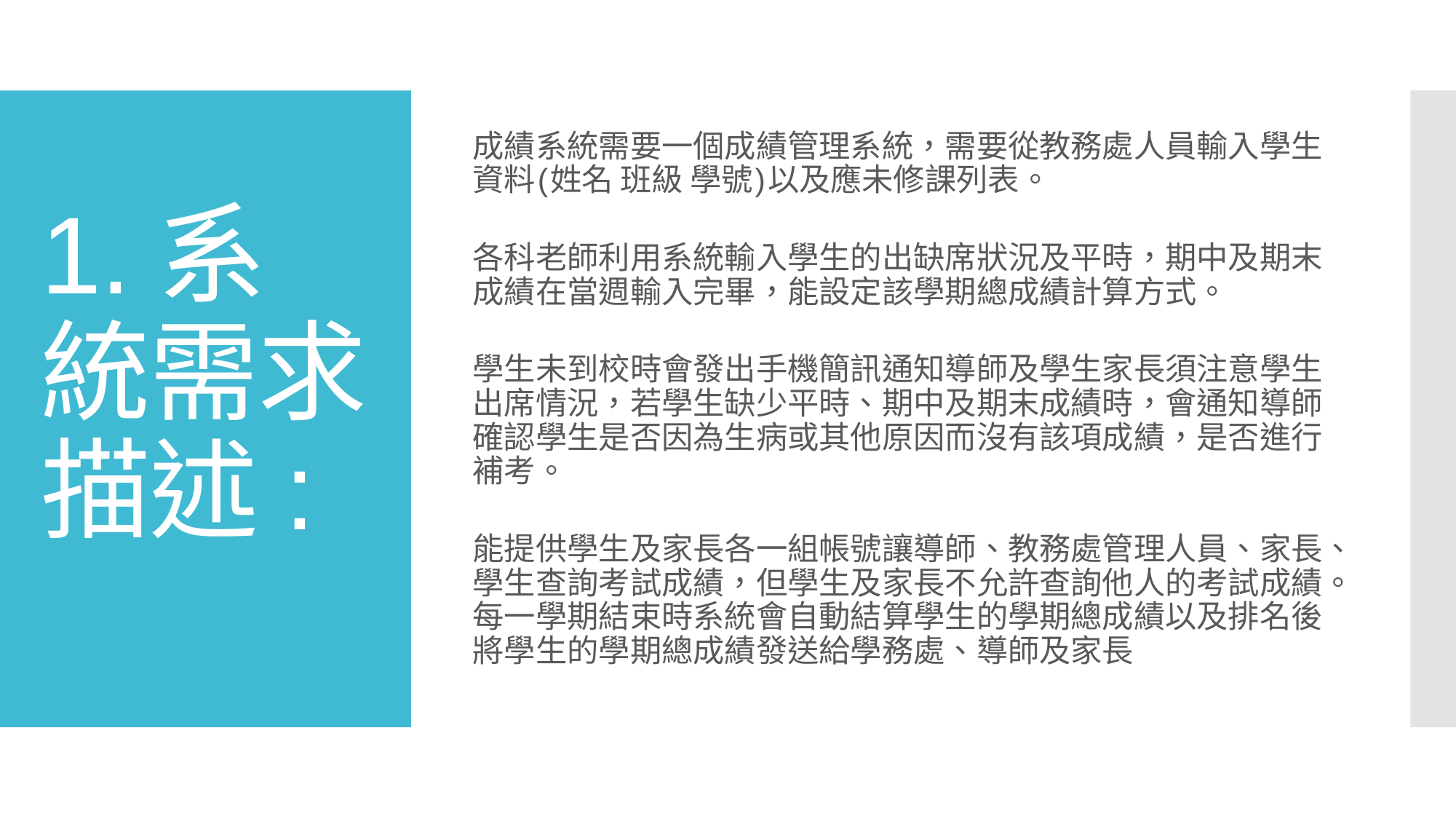

成績系統需要一個成績管理系統，需要從教務處人員輸入學生資料(姓名 班級 學號)以及應未修課列表。

各科老師利用系統輸入學生的出缺席狀況及平時，期中及期末成績在當週輸入完畢，能設定該學期總成績計算方式。

學生未到校時會發出手機簡訊通知導師及學生家長須注意學生出席情況，若學生缺少平時、期中及期末成績時，會通知導師確認學生是否因為生病或其他原因而沒有該項成績，是否進行補考。

能提供學生及家長各一組帳號讓導師、教務處管理人員、家長、學生查詢考試成績，但學生及家長不允許查詢他人的考試成績。每一學期結束時系統會自動結算學生的學期總成績以及排名後將學生的學期總成績發送給學務處、導師及家長
# 1.系統需求描述: